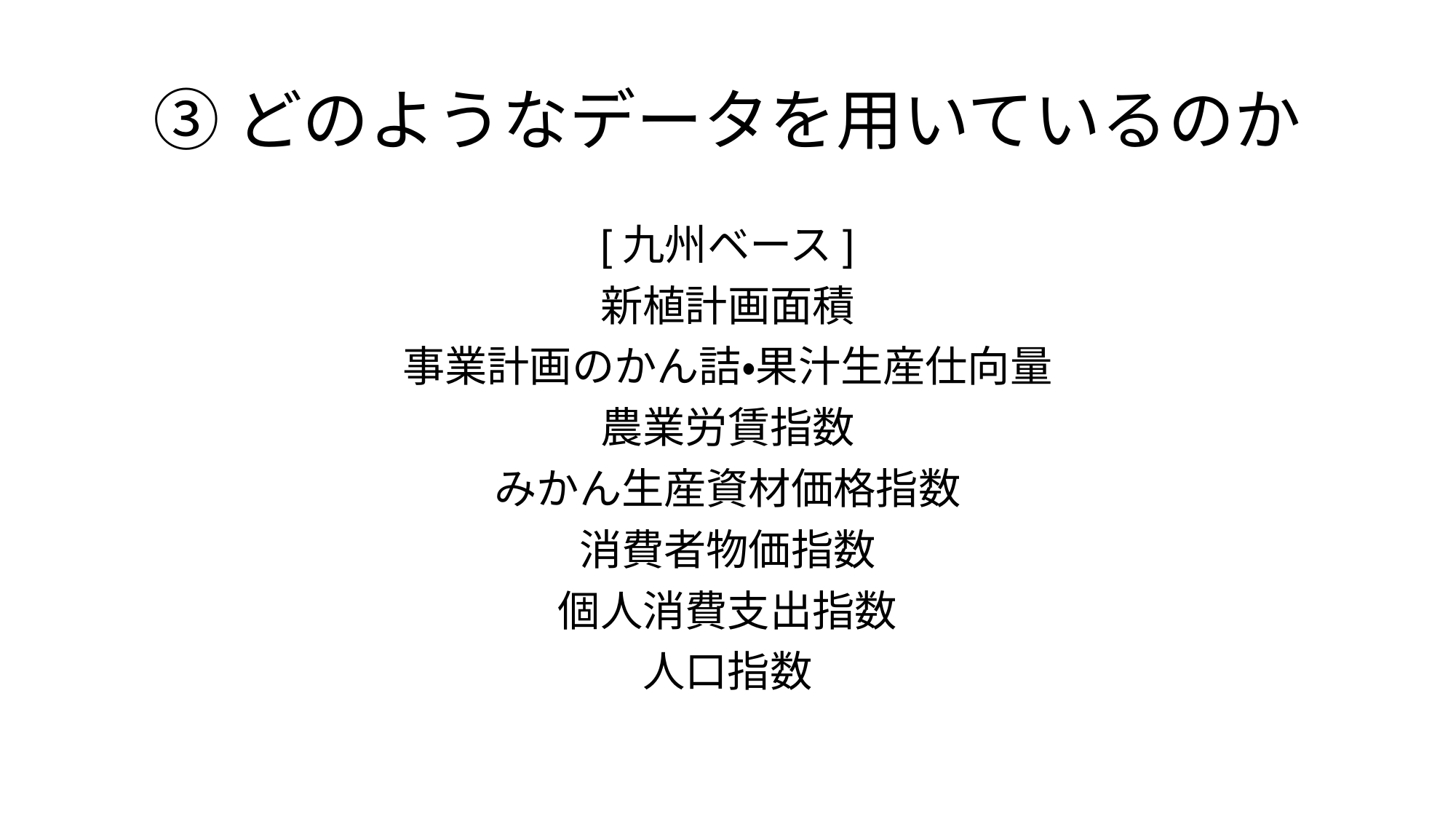

# ③どのようなデータを⽤いているのか
[九州ベース]
新植計画面積
事業計画のかん詰・果汁生産仕向量
農業労賃指数
みかん生産資材価格指数
消費者物価指数
個人消費支出指数
人口指数